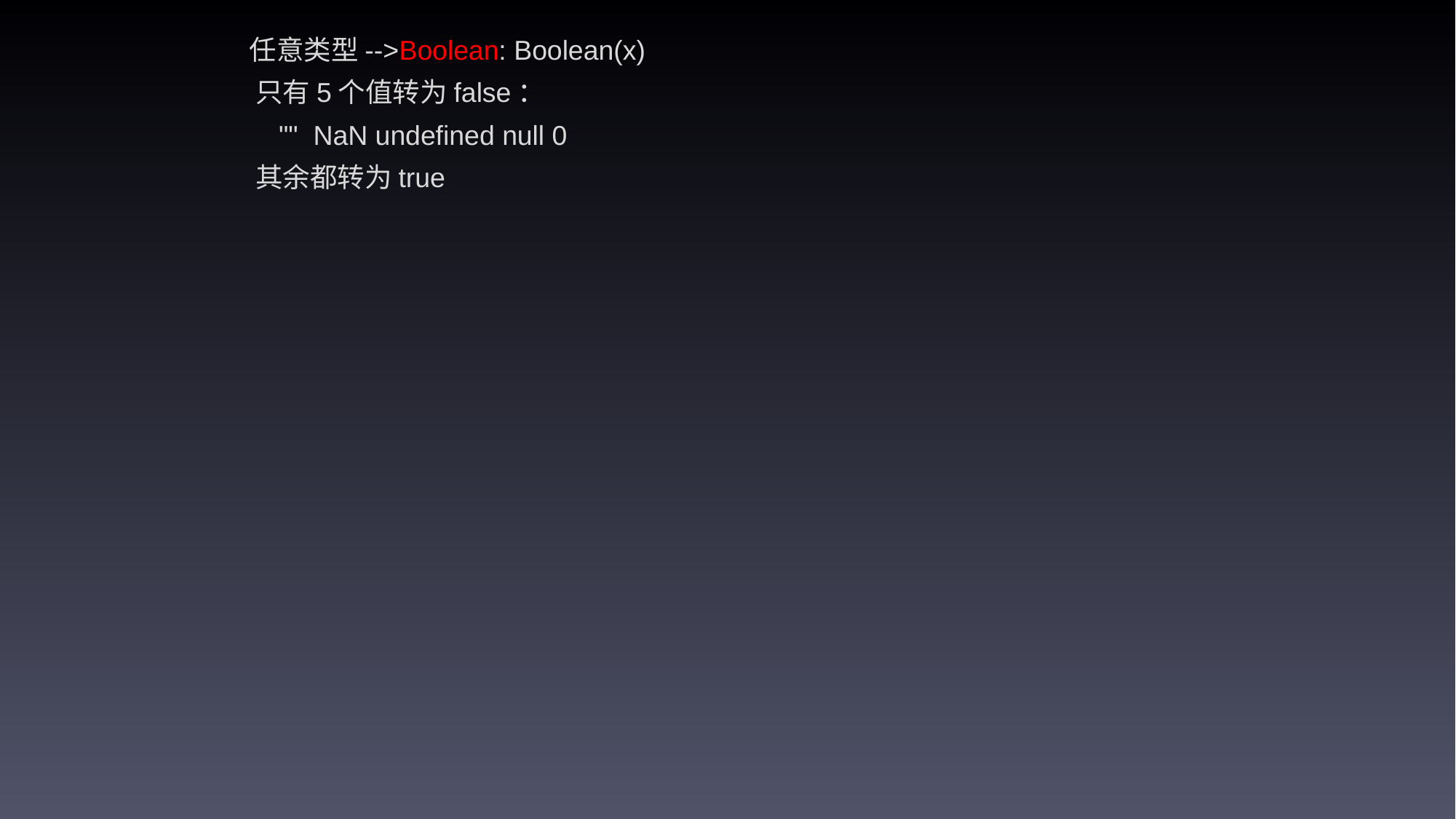

任意类型-->Boolean: Boolean(x)
          只有5个值转为false：
            ""  NaN undefined null 0
          其余都转为true